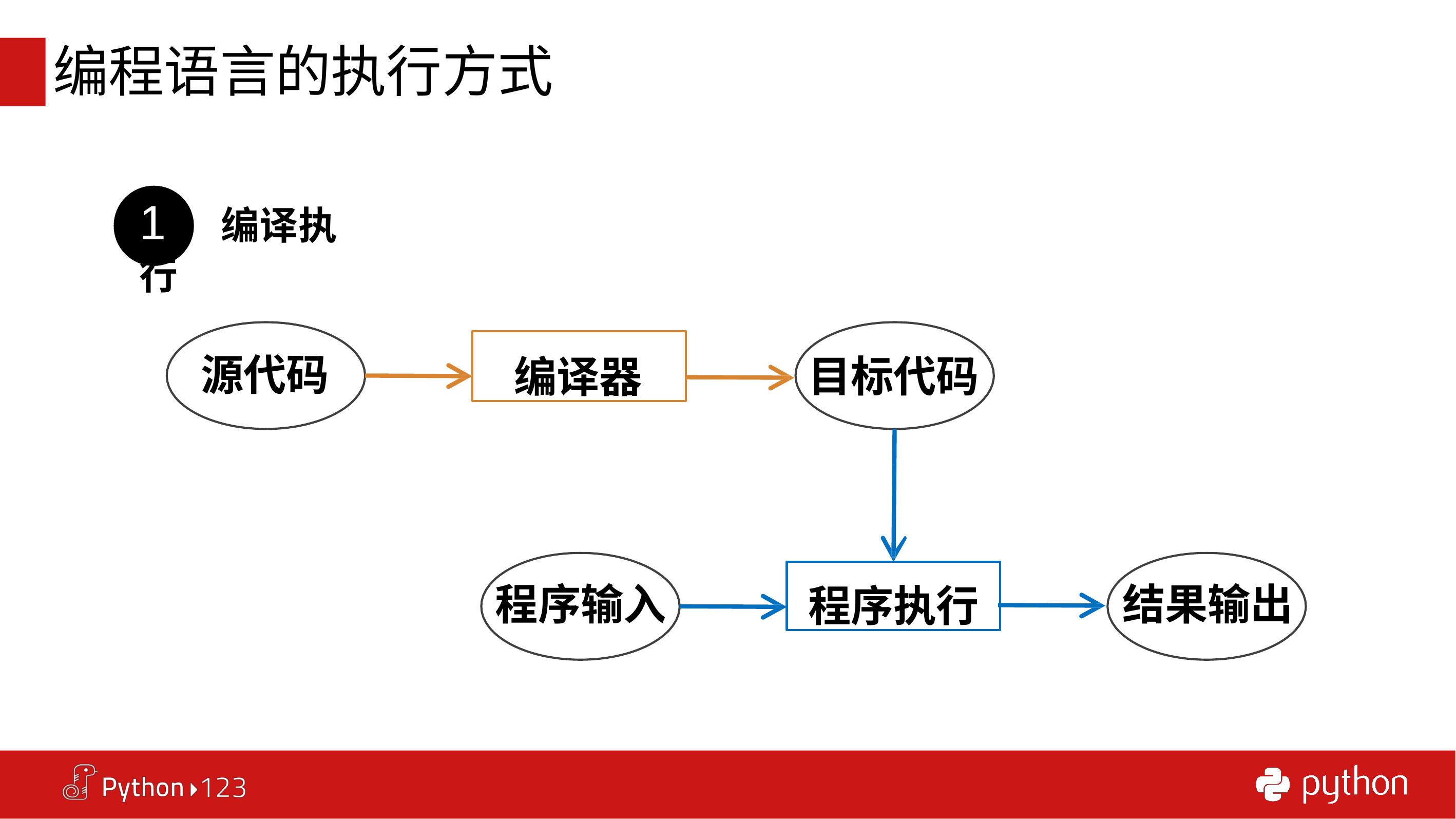

# 编程语言的执行方式

1	编译执行

编译器
源代码
目标代码

程序执行
程序输入
结果输出